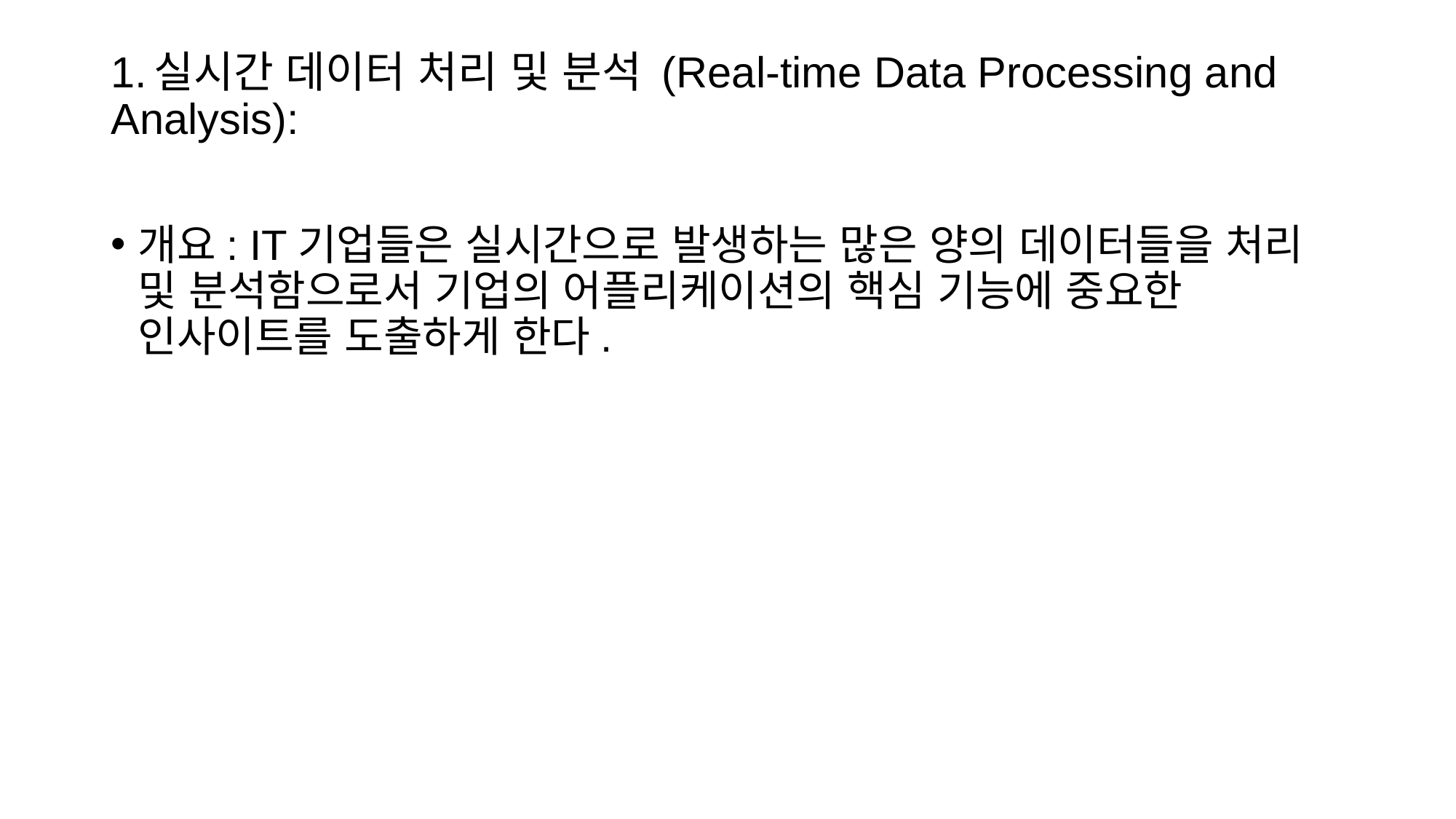

# 1.실시간 데이터 처리 및 분석 (Real-time Data Processing and Analysis):
개요: IT기업들은 실시간으로 발생하는 많은 양의 데이터들을 처리 및 분석함으로서 기업의 어플리케이션의 핵심 기능에 중요한 인사이트를 도출하게 한다.